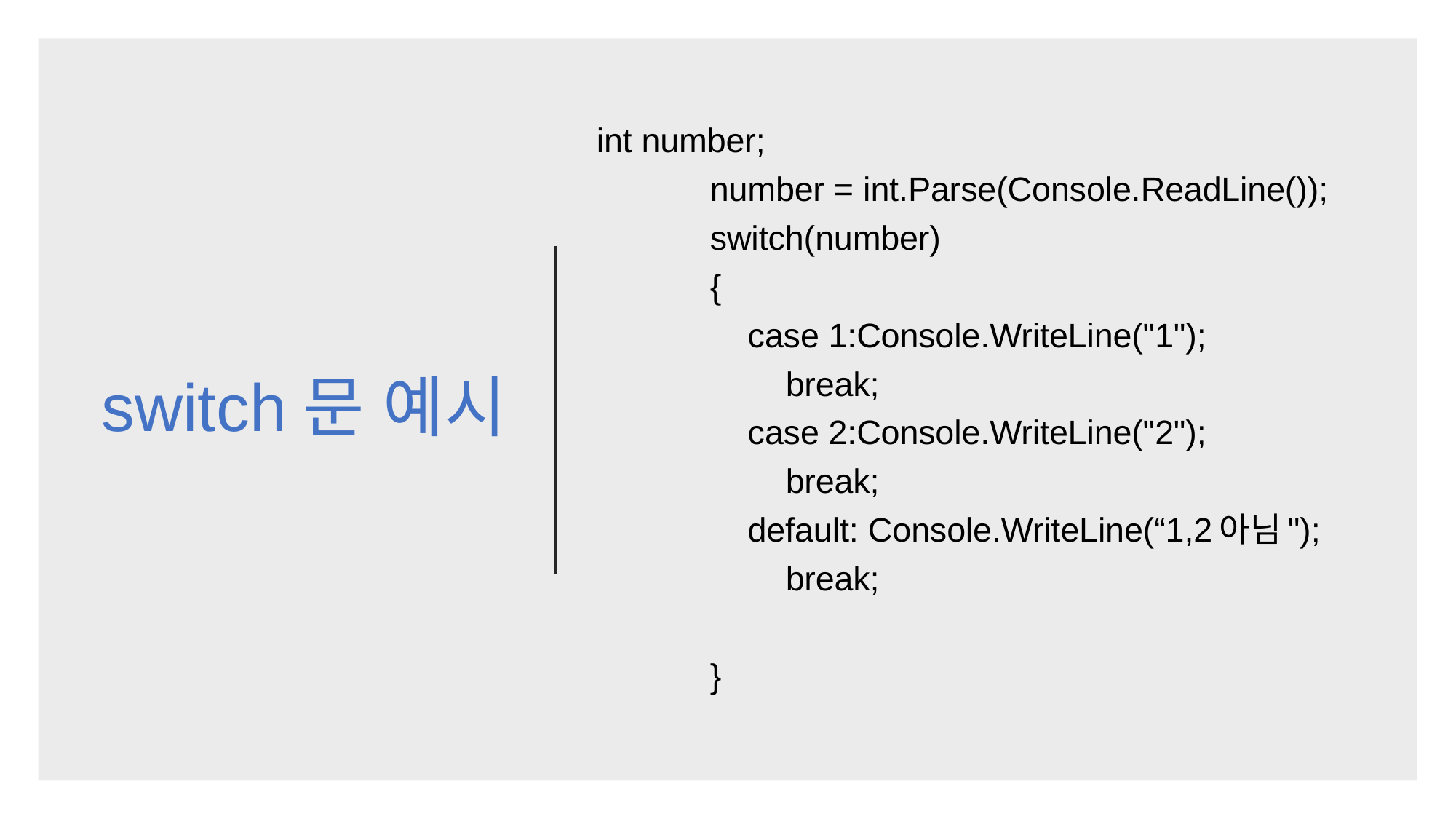

# switch문 예시
int number;
            number = int.Parse(Console.ReadLine());
            switch(number)
            {
                case 1:Console.WriteLine("1");
                    break;
                case 2:Console.WriteLine("2");
                    break;
                default: Console.WriteLine(“1,2아님");
                    break;

            }